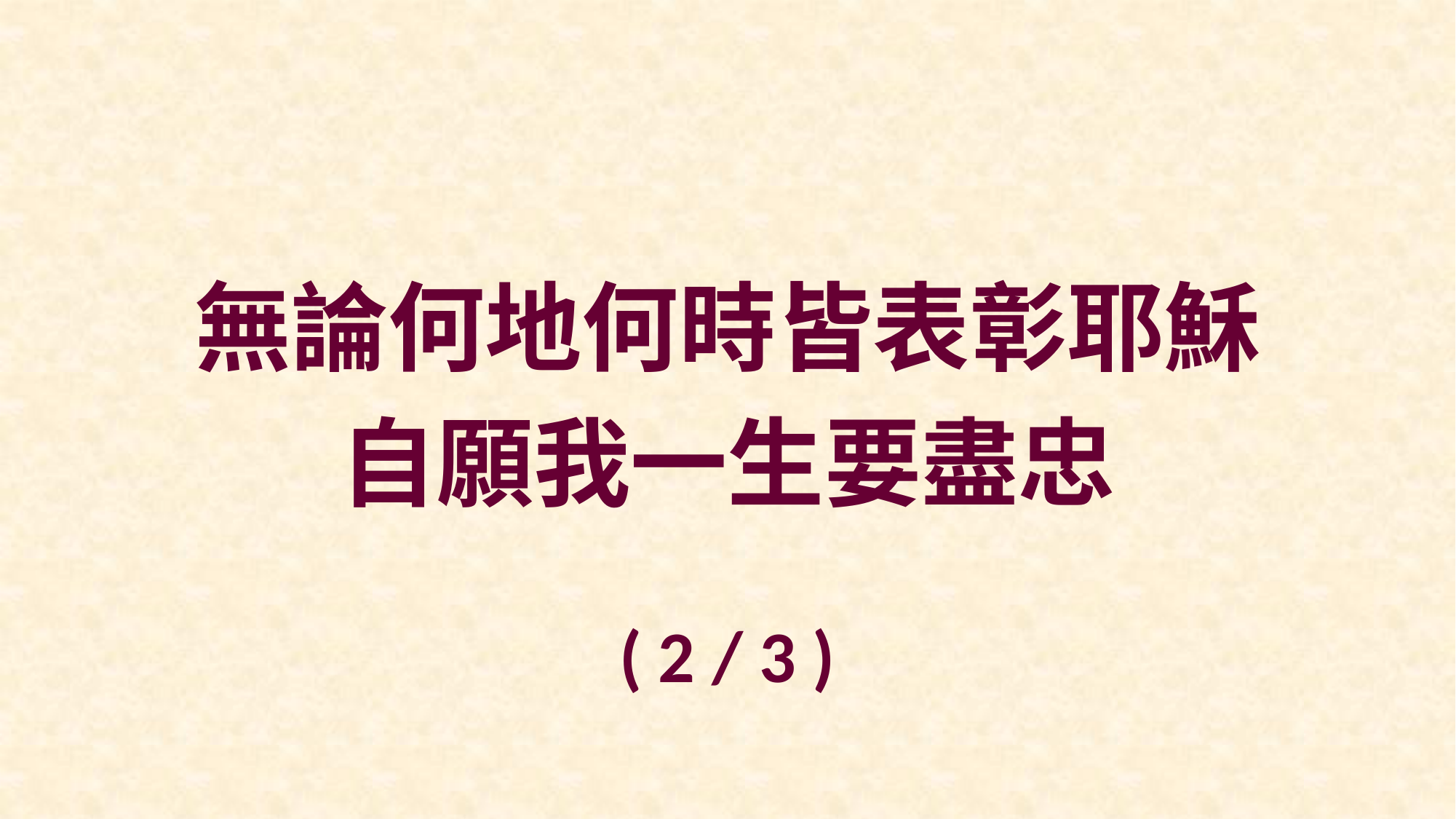

無論何地何時皆表彰耶穌
自願我一生要盡忠
( 2 / 3 )